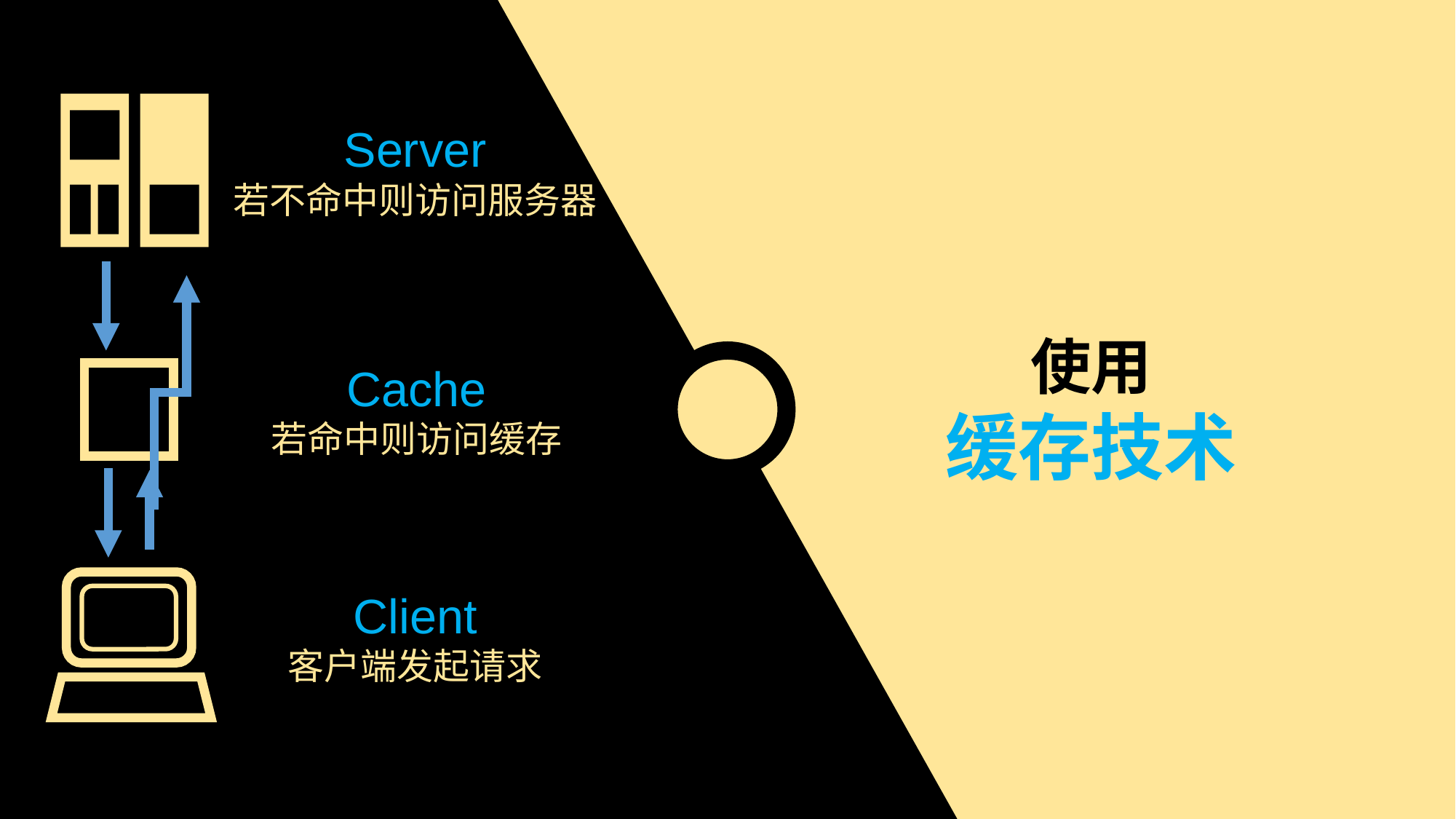

Server
若不命中则访问服务器

使用
缓存技术

Cache
若命中则访问缓存

Client
客户端发起请求